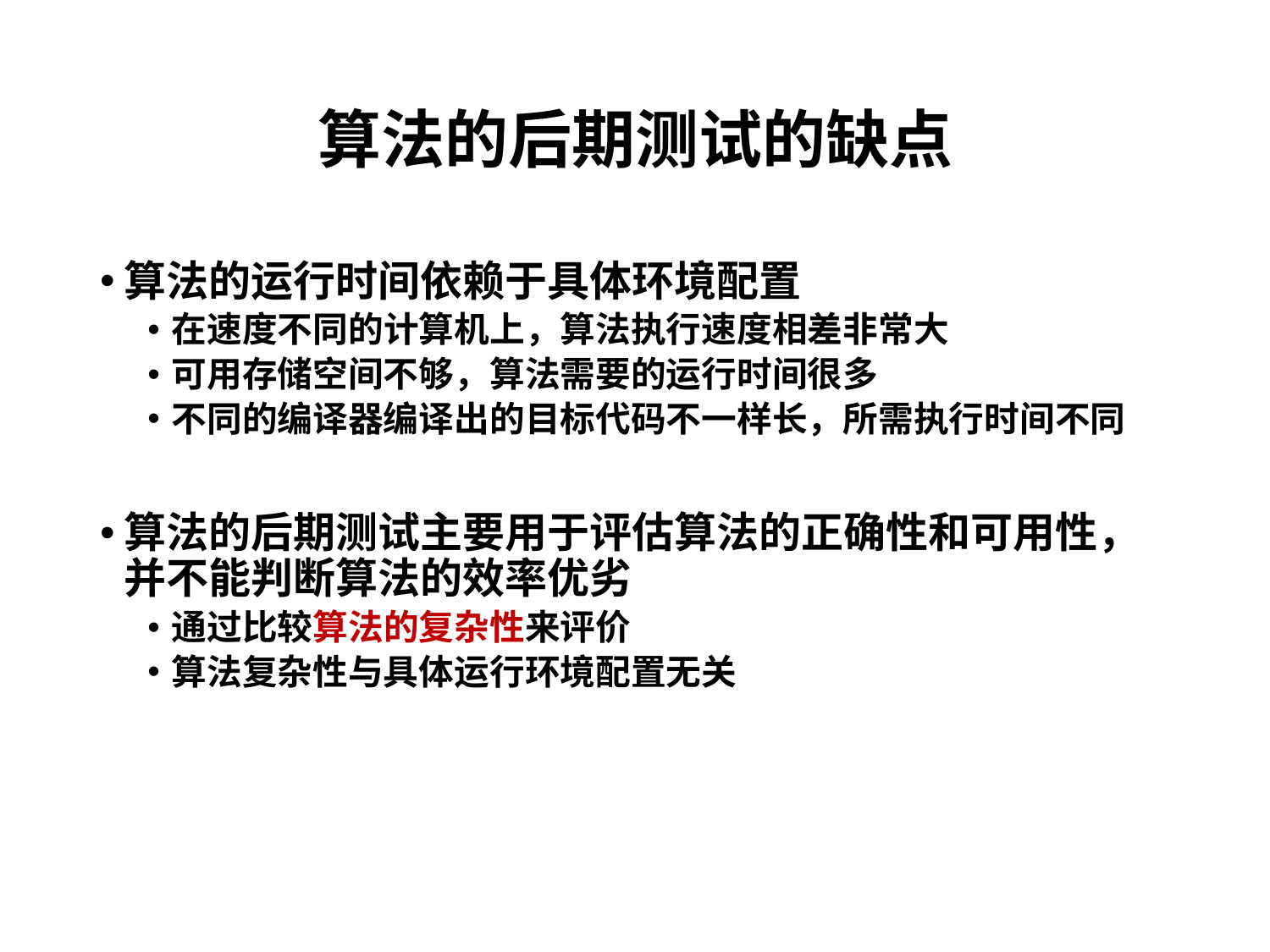

# 算法的后期测试的缺点
算法的运行时间依赖于具体环境配置
在速度不同的计算机上，算法执行速度相差非常大
可用存储空间不够，算法需要的运行时间很多
不同的编译器编译出的目标代码不一样长，所需执行时间不同

算法的后期测试主要用于评估算法的正确性和可用性，并不能判断算法的效率优劣
通过比较算法的复杂性来评价
算法复杂性与具体运行环境配置无关